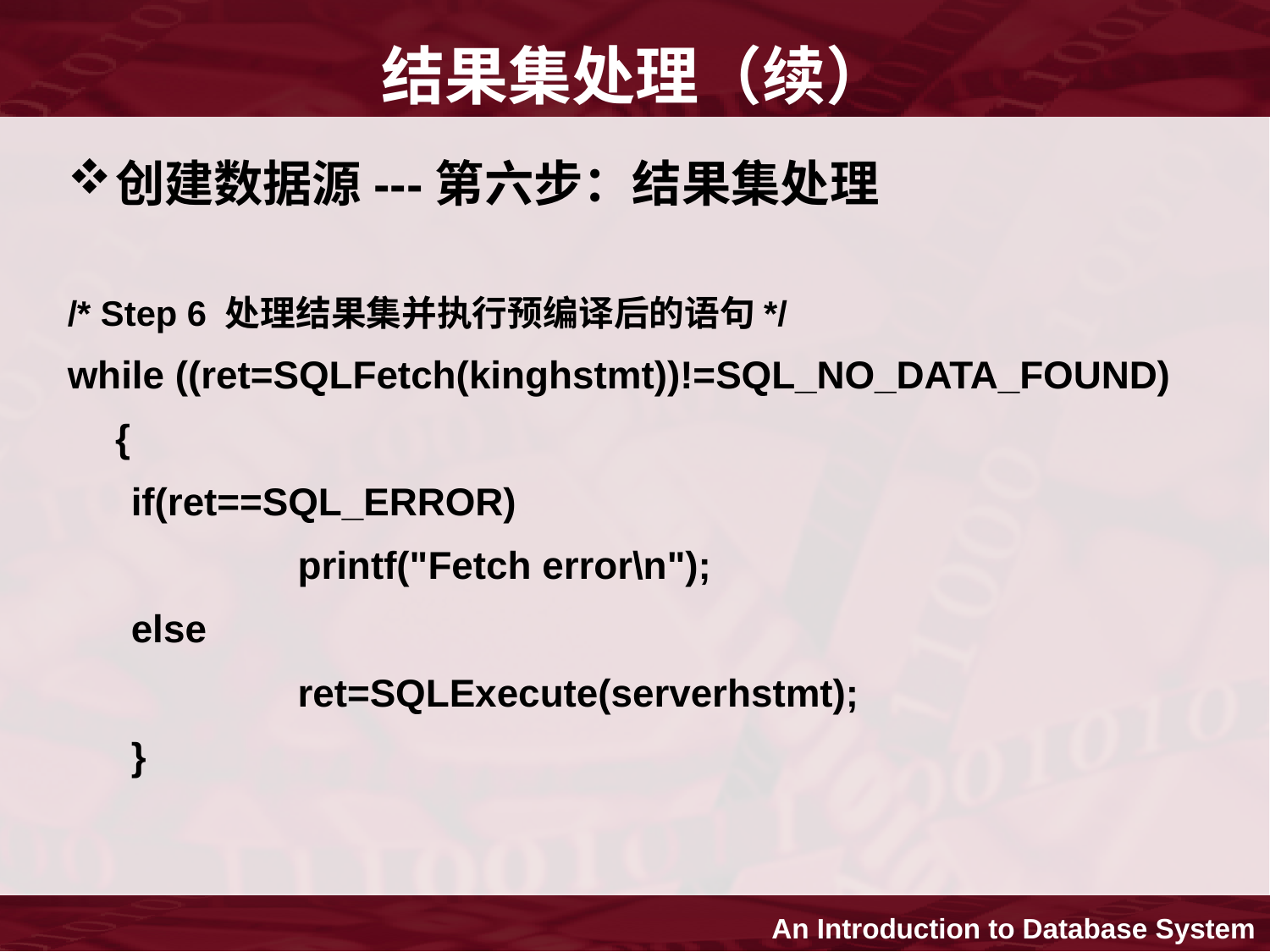

# 结果集处理（续）
创建数据源---第六步：结果集处理

/* Step 6 处理结果集并执行预编译后的语句*/
while ((ret=SQLFetch(kinghstmt))!=SQL_NO_DATA_FOUND)
	{
if(ret==SQL_ERROR)
		printf("Fetch error\n");
else
     	ret=SQLExecute(serverhstmt);
}